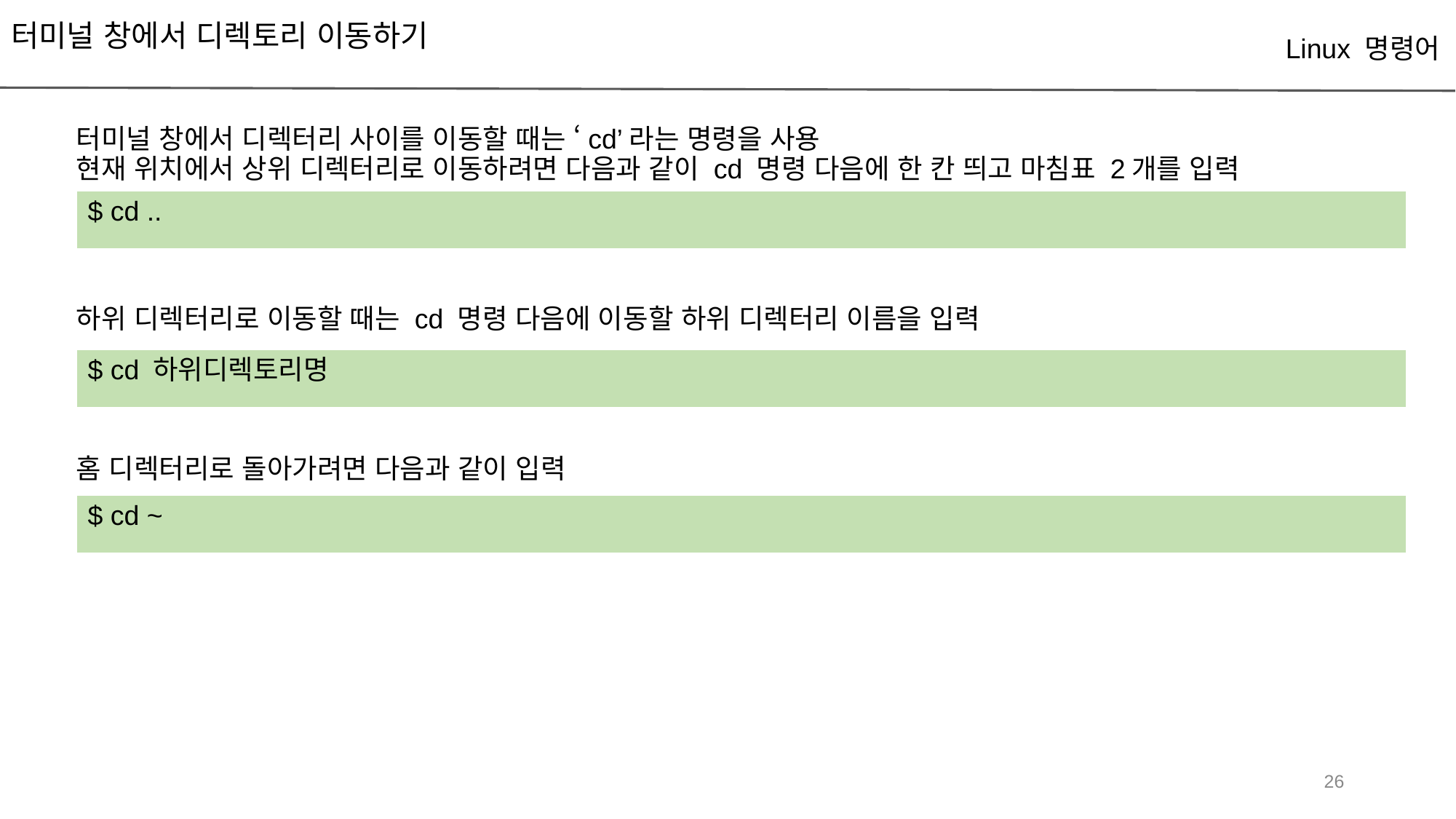

# 터미널 창에서 디렉토리 이동하기
Linux 명령어
터미널 창에서 디렉터리 사이를 이동할 때는 ‘cd’라는 명령을 사용
현재 위치에서 상위 디렉터리로 이동하려면 다음과 같이 cd 명령 다음에 한 칸 띄고 마침표 2개를 입력
| $ cd .. |
| --- |
하위 디렉터리로 이동할 때는 cd 명령 다음에 이동할 하위 디렉터리 이름을 입력
| $ cd 하위디렉토리명 |
| --- |
홈 디렉터리로 돌아가려면 다음과 같이 입력
| $ cd ~ |
| --- |
26